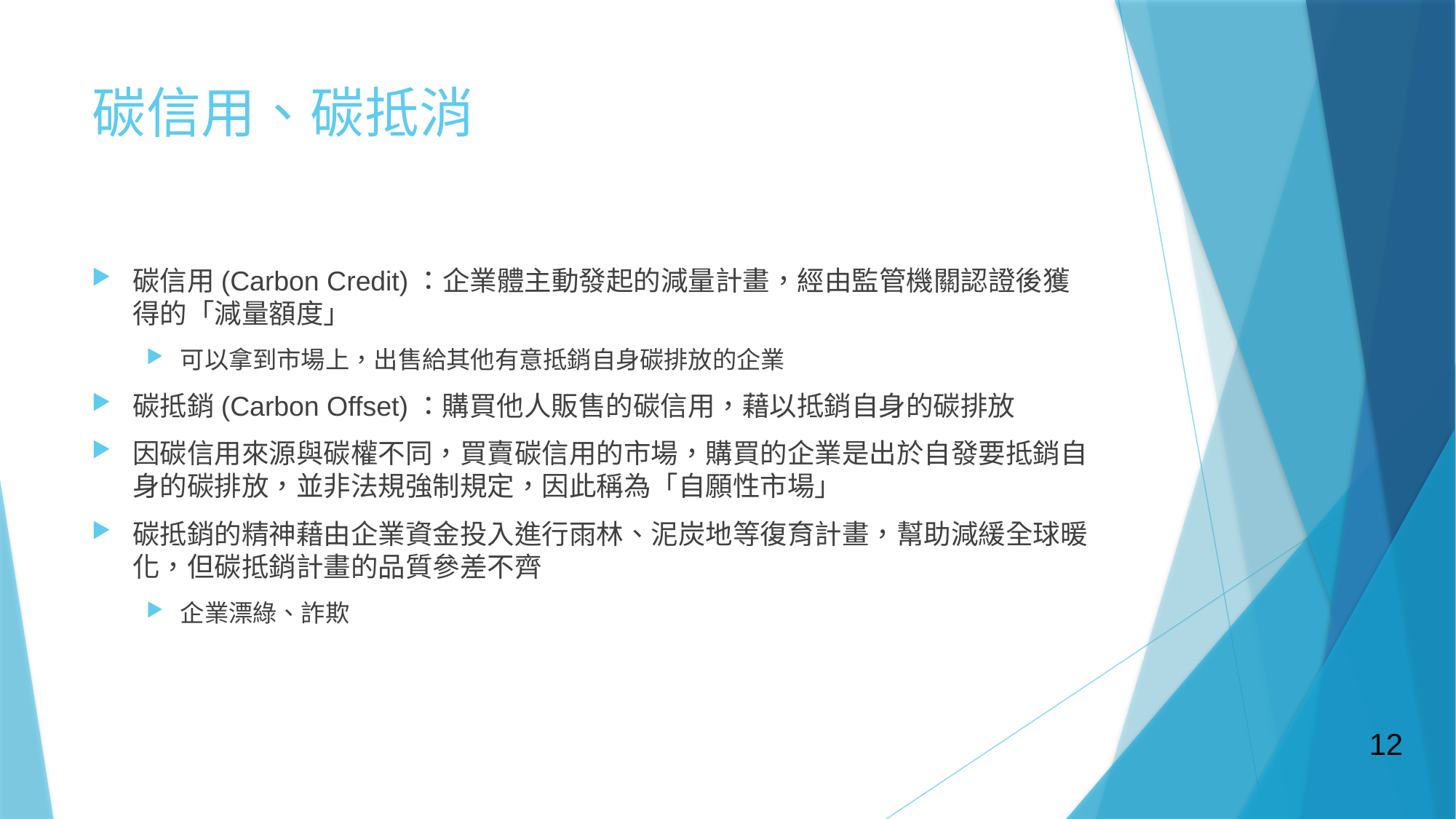

# 碳信用、碳抵消
碳信用(Carbon Credit)：企業體主動發起的減量計畫，經由監管機關認證後獲得的「減量額度」
可以拿到市場上，出售給其他有意抵銷自身碳排放的企業
碳抵銷(Carbon Offset)：購買他人販售的碳信用，藉以抵銷自身的碳排放
因碳信用來源與碳權不同，買賣碳信用的市場，購買的企業是出於自發要抵銷自身的碳排放，並非法規強制規定，因此稱為「自願性市場」
碳抵銷的精神藉由企業資金投入進行雨林、泥炭地等復育計畫，幫助減緩全球暖化，但碳抵銷計畫的品質參差不齊
企業漂綠、詐欺
12